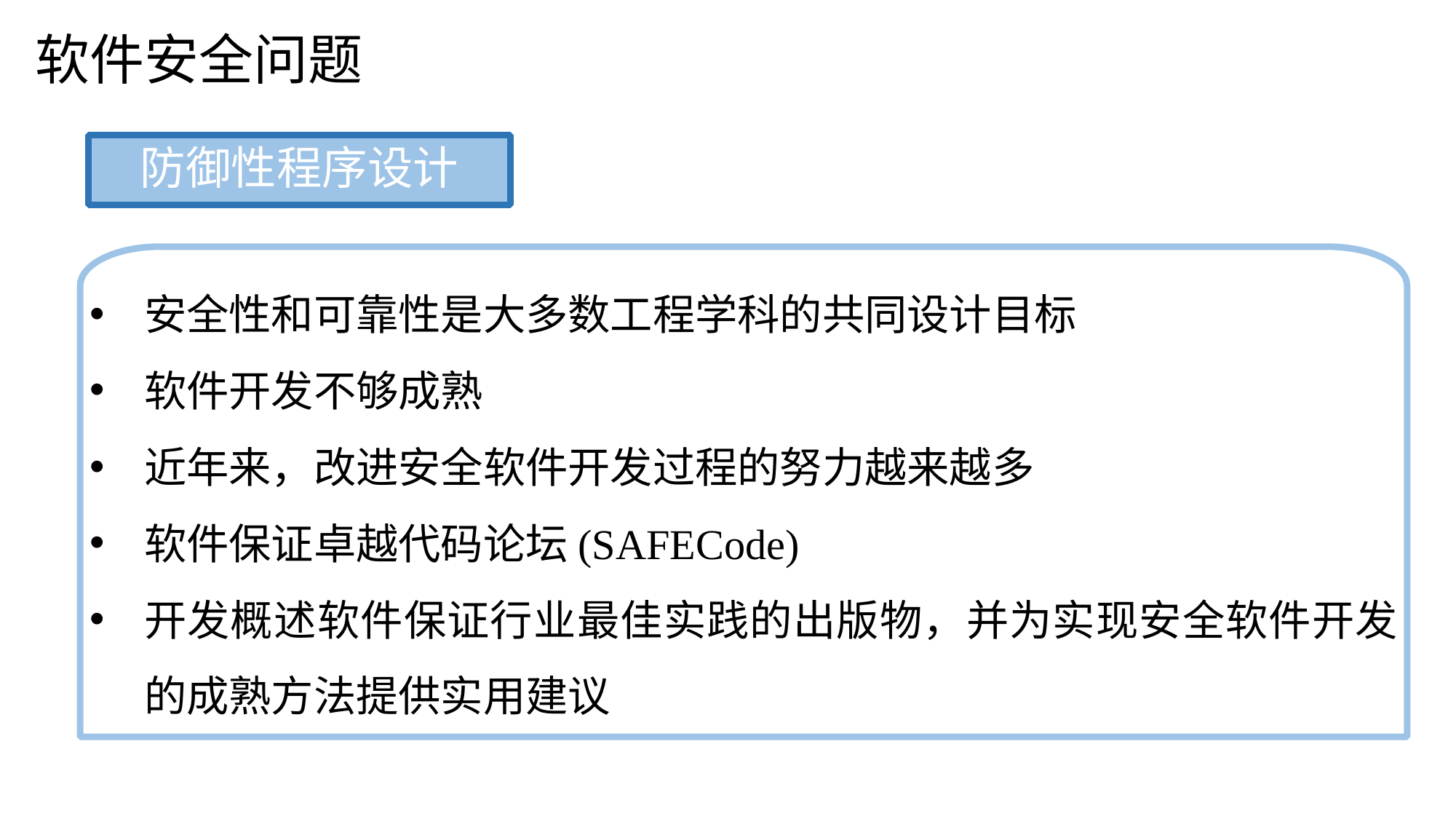

软件安全问题

防御性程序设计
安全性和可靠性是大多数工程学科的共同设计目标
软件开发不够成熟
近年来，改进安全软件开发过程的努力越来越多
软件保证卓越代码论坛(SAFECode)
开发概述软件保证行业最佳实践的出版物，并为实现安全软件开发的成熟方法提供实用建议